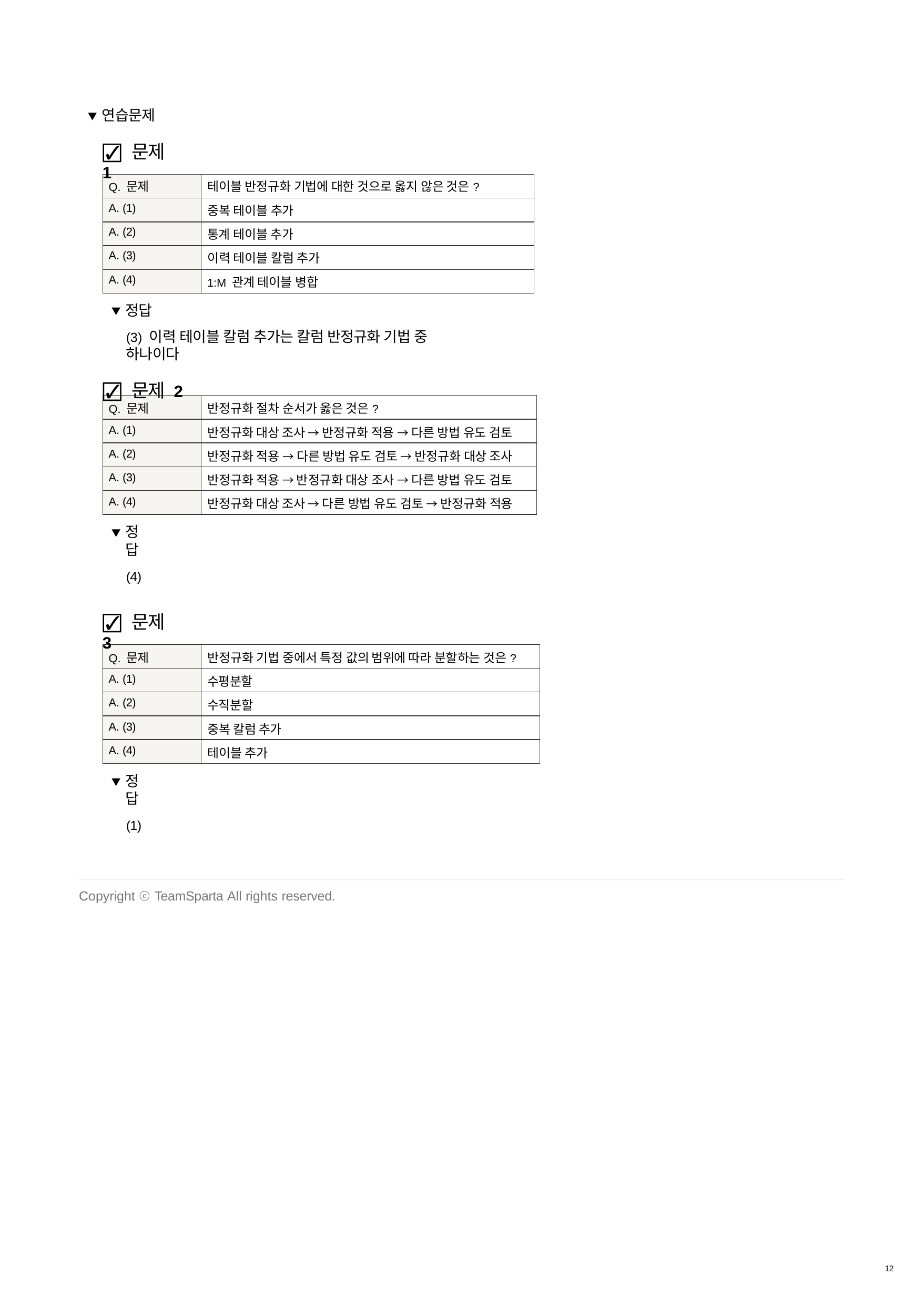

연습문제
☑ 문제 1

| Q. 문제 | 테이블 반정규화 기법에 대한 것으로 옳지 않은 것은? |
| --- | --- |
| A. (1) | 중복 테이블 추가 |
| A. (2) | 통계 테이블 추가 |
| A. (3) | 이력 테이블 칼럼 추가 |
| A. (4) | 1:M 관계 테이블 병합 |
정답
(3) 이력 테이블 칼럼 추가는 칼럼 반정규화 기법 중 하나이다
☑ 문제 2

| Q. 문제 | 반정규화 절차 순서가 옳은 것은? |
| --- | --- |
| A. (1) | 반정규화 대상 조사 → 반정규화 적용 → 다른 방법 유도 검토 |
| A. (2) | 반정규화 적용 → 다른 방법 유도 검토 → 반정규화 대상 조사 |
| A. (3) | 반정규화 적용 → 반정규화 대상 조사 → 다른 방법 유도 검토 |
| A. (4) | 반정규화 대상 조사 → 다른 방법 유도 검토 → 반정규화 적용 |
정답
(4)

☑ 문제 3
| Q. 문제 | 반정규화 기법 중에서 특정 값의 범위에 따라 분할하는 것은? |
| --- | --- |
| A. (1) | 수평분할 |
| A. (2) | 수직분할 |
| A. (3) | 중복 칼럼 추가 |
| A. (4) | 테이블 추가 |
정답
(1)

Copyright ⓒ TeamSparta All rights reserved.
12